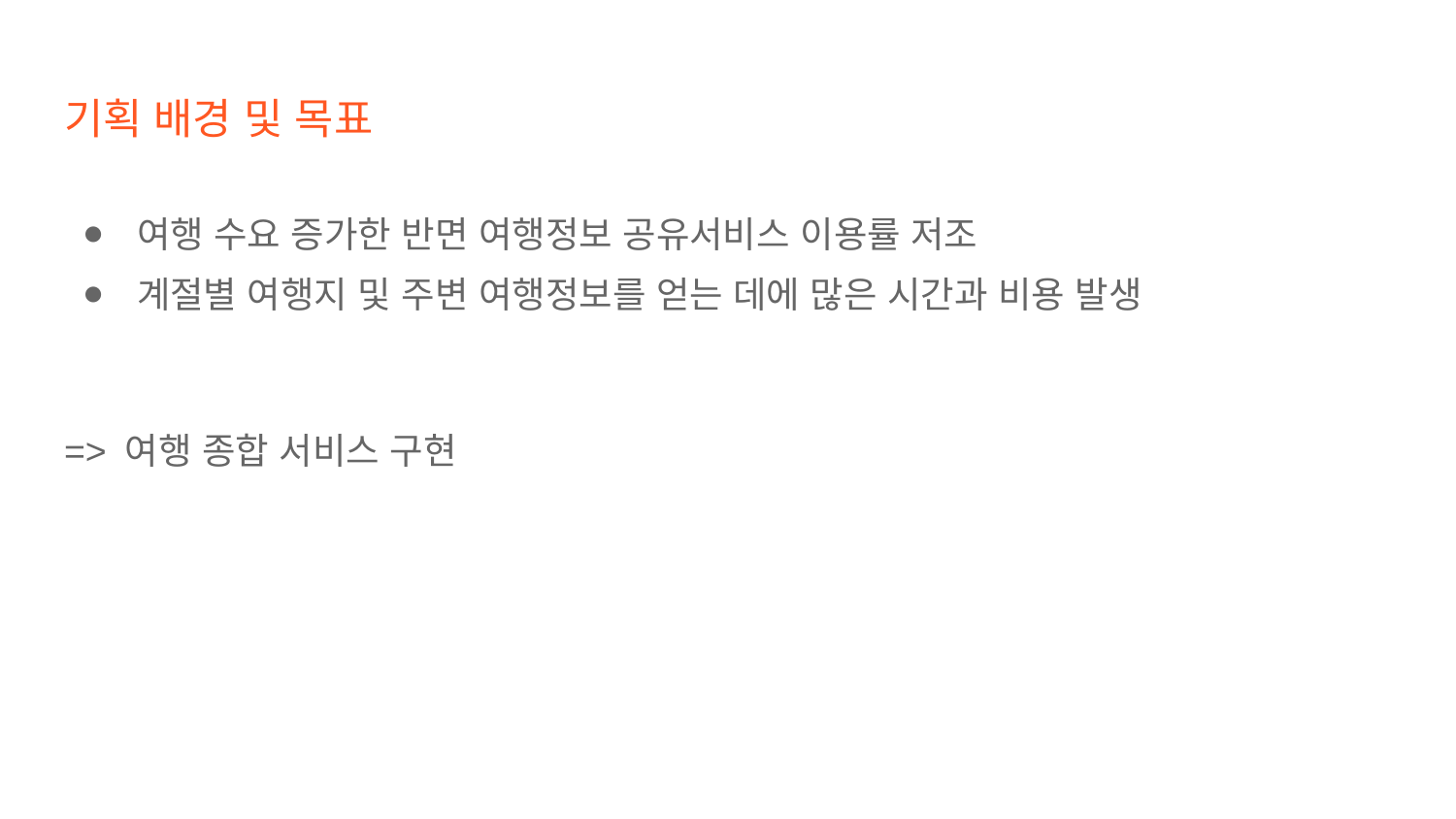

# 기획 배경 및 목표
여행 수요 증가한 반면 여행정보 공유서비스 이용률 저조
계절별 여행지 및 주변 여행정보를 얻는 데에 많은 시간과 비용 발생

=> 여행 종합 서비스 구현